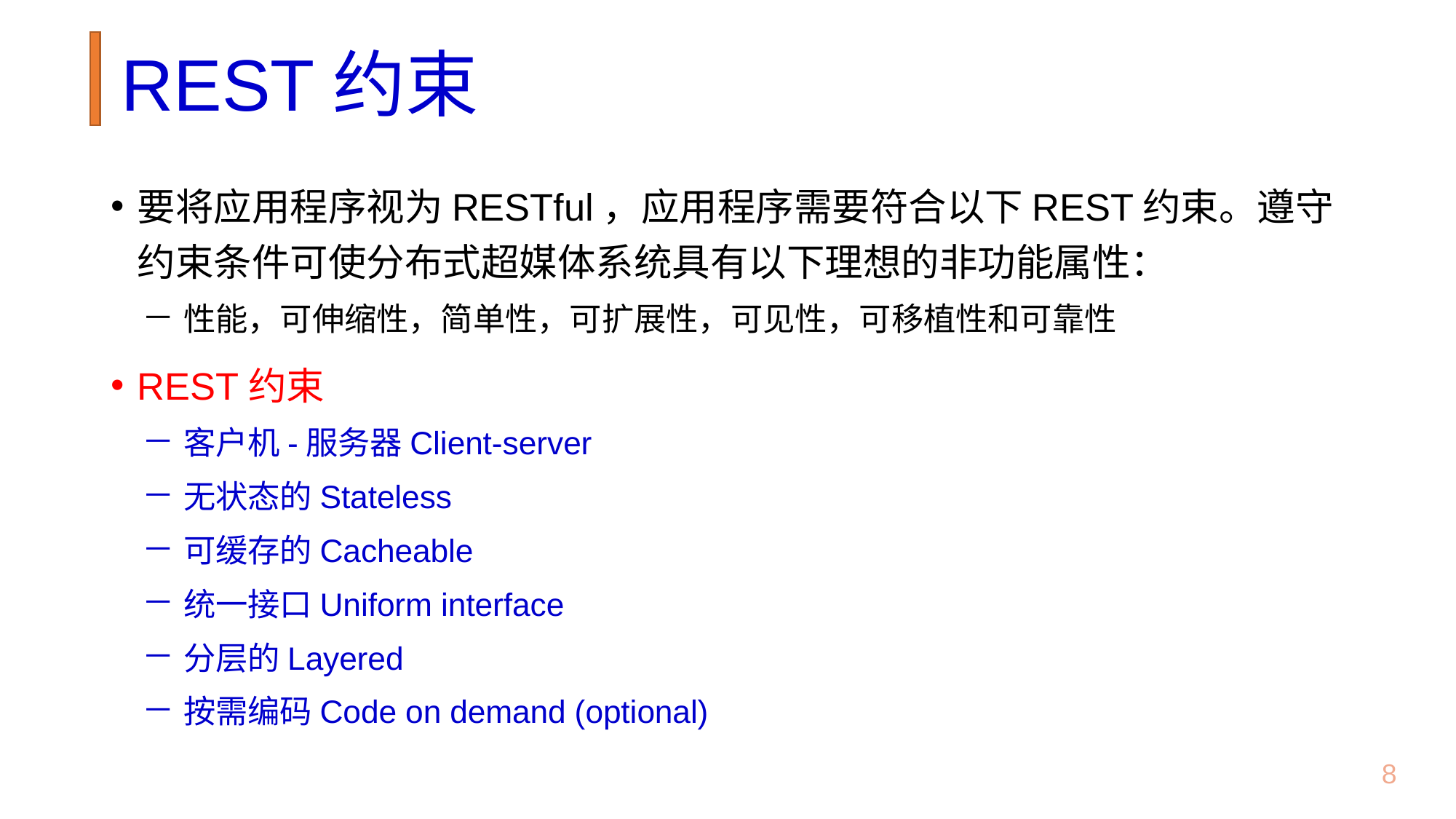

# REST约束
要将应用程序视为RESTful，应用程序需要符合以下REST约束。遵守约束条件可使分布式超媒体系统具有以下理想的非功能属性：
性能，可伸缩性，简单性，可扩展性，可见性，可移植性和可靠性
REST约束
客户机-服务器Client-server
无状态的Stateless
可缓存的Cacheable
统一接口Uniform interface
分层的Layered
按需编码Code on demand (optional)
8